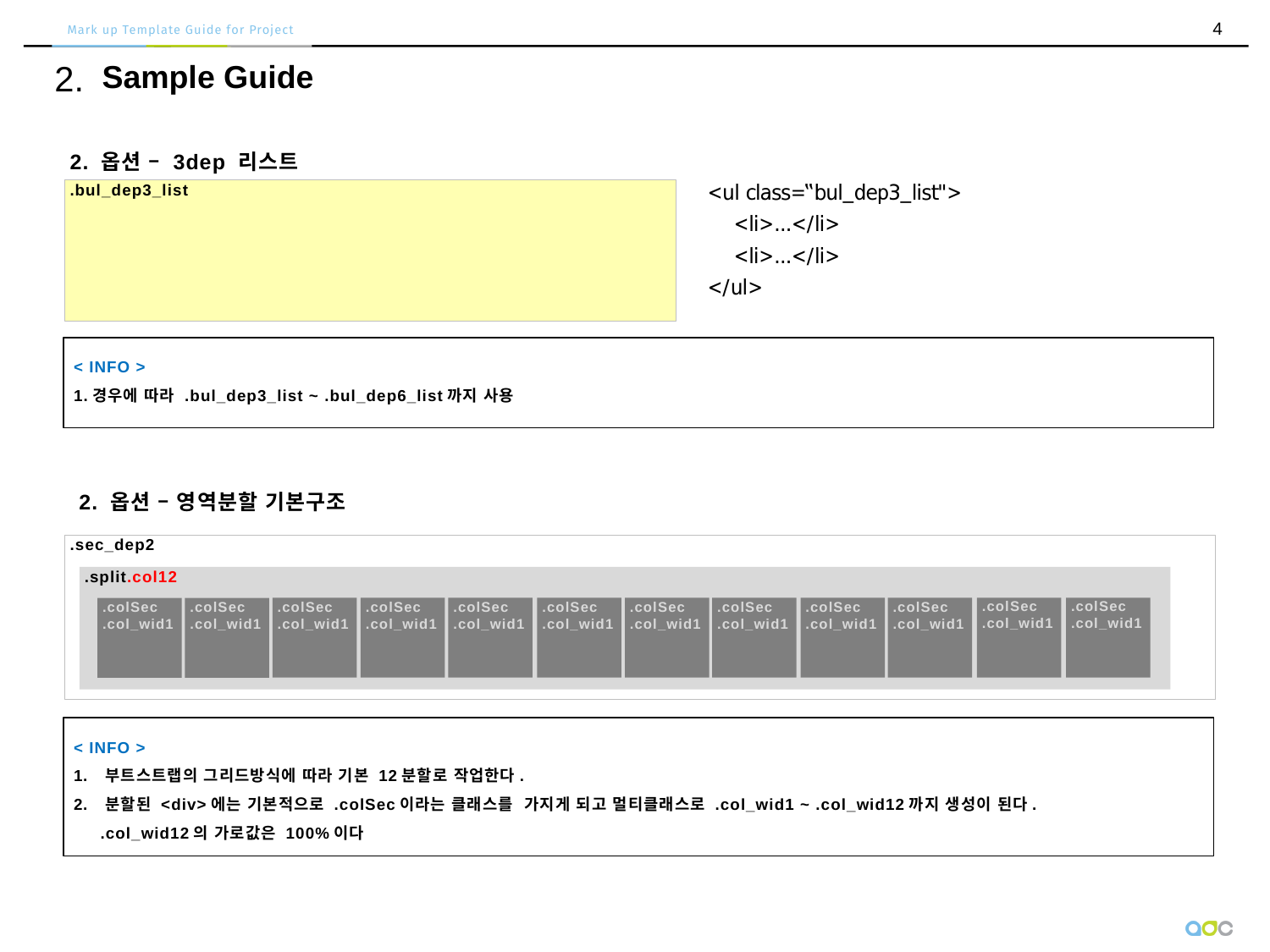

2.
Sample Guide
2. 옵션 – 3dep 리스트
<ul class=“bul_dep3_list">
    <li>…</li>
    <li>…</li>
</ul>
.bul_dep3_list
< INFO >
1.경우에 따라 .bul_dep3_list ~ .bul_dep6_list까지 사용

2. 옵션 – 영역분할 기본구조
.sec_dep2
.split.col12
.colSec
.col_wid1

.colSec
.col_wid1

.colSec
.col_wid1

.colSec
.col_wid1

.colSec
.col_wid1

.colSec
.col_wid1

.colSec
.col_wid1

.colSec
.col_wid1

.colSec
.col_wid1

.colSec
.col_wid1

.colSec
.col_wid1

.colSec
.col_wid1

< INFO >
부트스트랩의 그리드방식에 따라 기본 12분할로 작업한다.
분할된 <div>에는 기본적으로 .colSec이라는 클래스를  가지게 되고 멀티클래스로 .col_wid1 ~ .col_wid12까지 생성이 된다.
     .col_wid12의 가로값은 100%이다